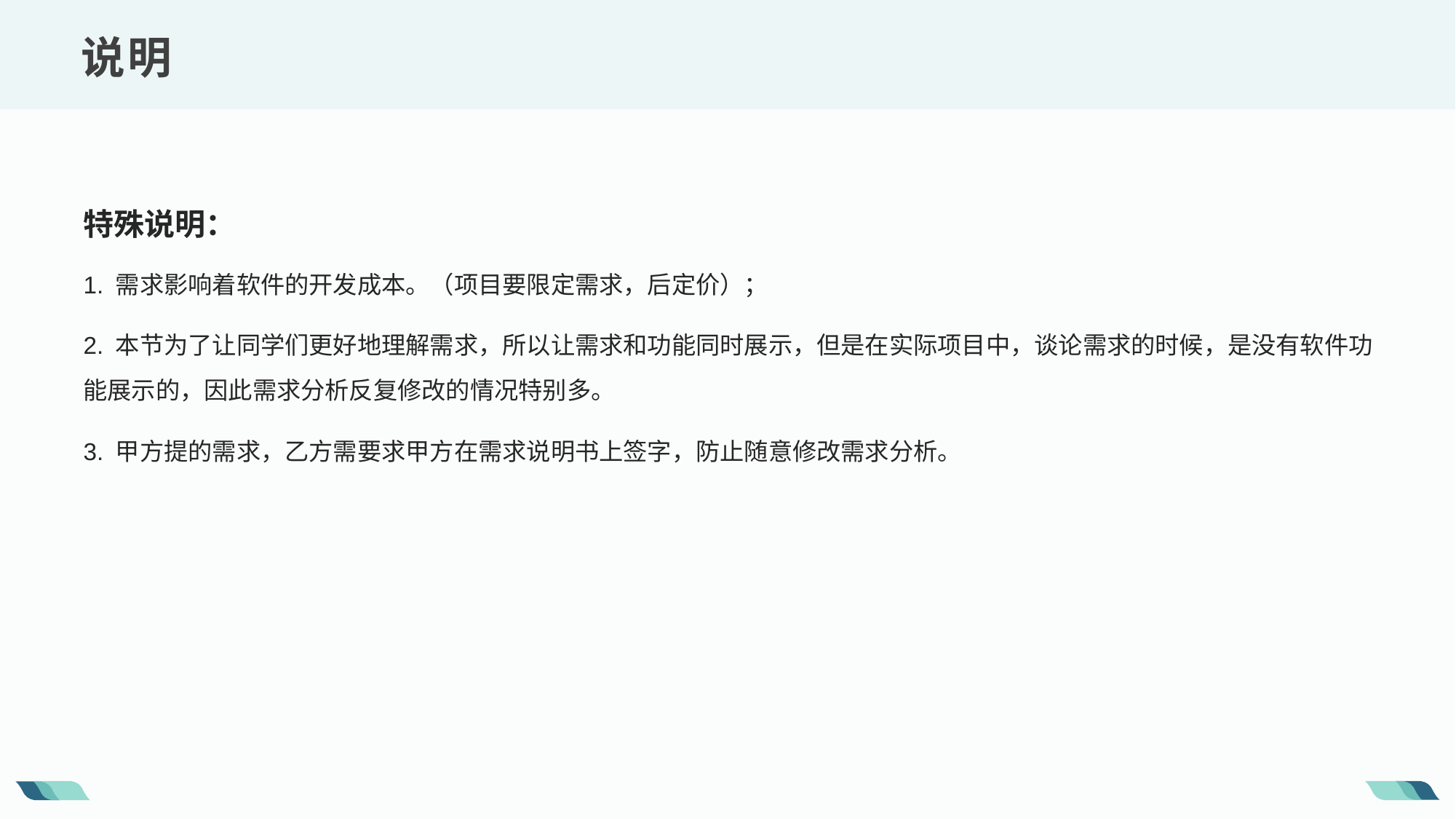

说明
特殊说明：
1. 需求影响着软件的开发成本。（项目要限定需求，后定价）；
2. 本节为了让同学们更好地理解需求，所以让需求和功能同时展示，但是在实际项目中，谈论需求的时候，是没有软件功能展示的，因此需求分析反复修改的情况特别多。
3. 甲方提的需求，乙方需要求甲方在需求说明书上签字，防止随意修改需求分析。